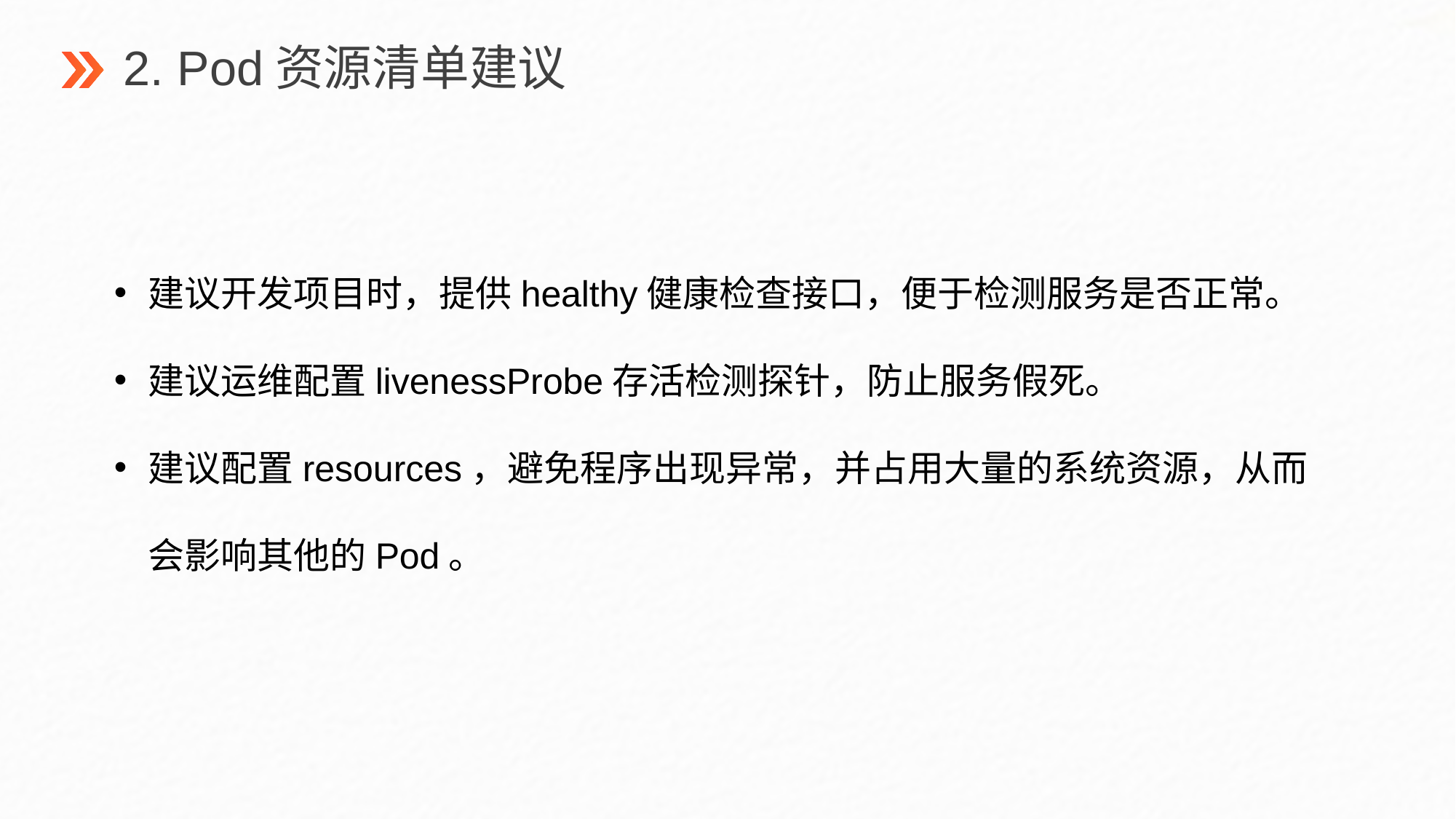

2. Pod资源清单建议

建议开发项目时，提供healthy健康检查接口，便于检测服务是否正常。
建议运维配置livenessProbe存活检测探针，防止服务假死。
建议配置resources，避免程序出现异常，并占用大量的系统资源，从而会影响其他的Pod。